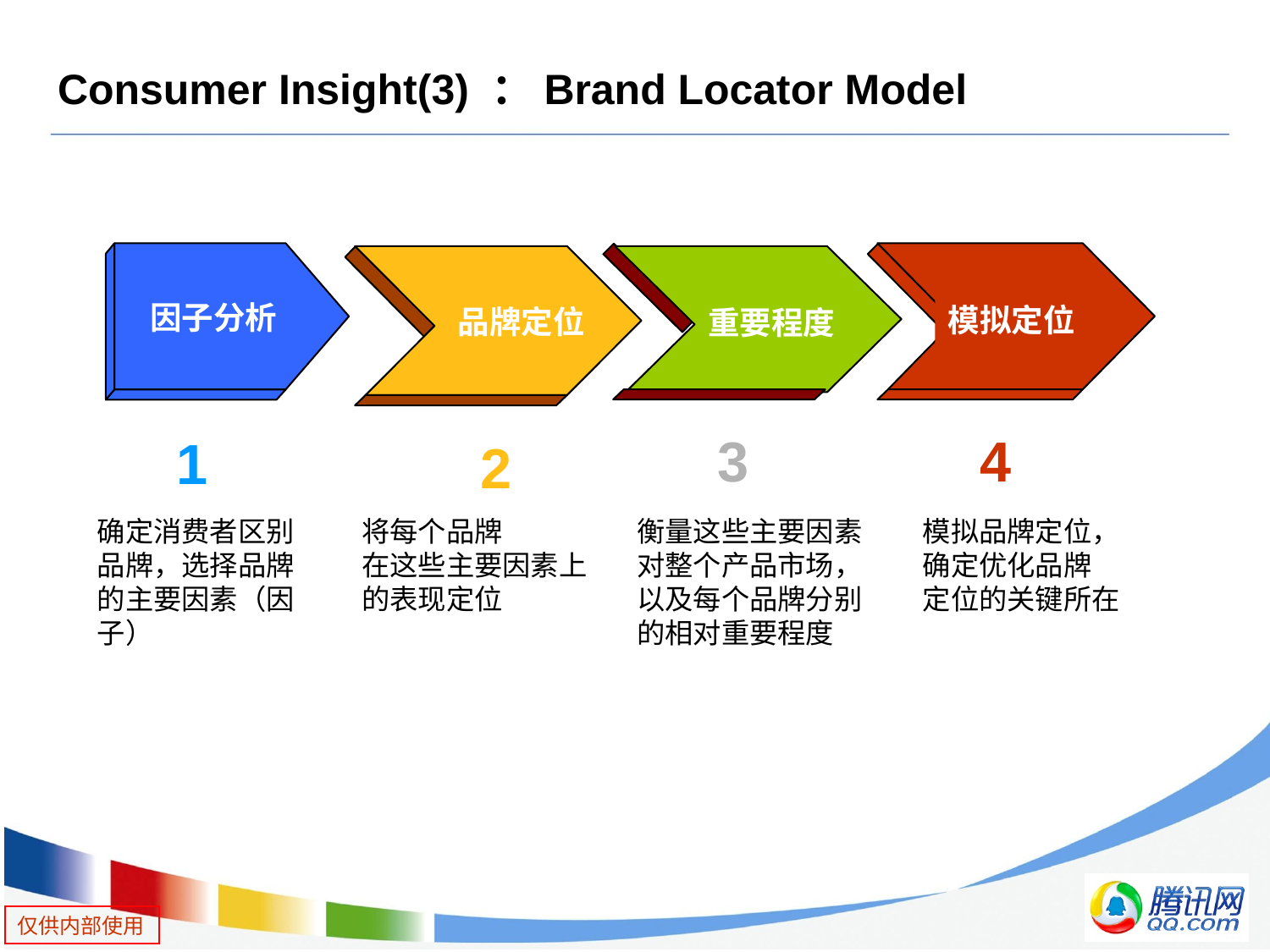

# Consumer Insight(3) ：Brand Locator Model

因子分析
模拟定位
品牌定位
重要程度

3
4
1
2
确定消费者区别
品牌，选择品牌
的主要因素（因子）
将每个品牌
在这些主要因素上
的表现定位
衡量这些主要因素
对整个产品市场，
以及每个品牌分别
的相对重要程度
模拟品牌定位，
确定优化品牌
定位的关键所在